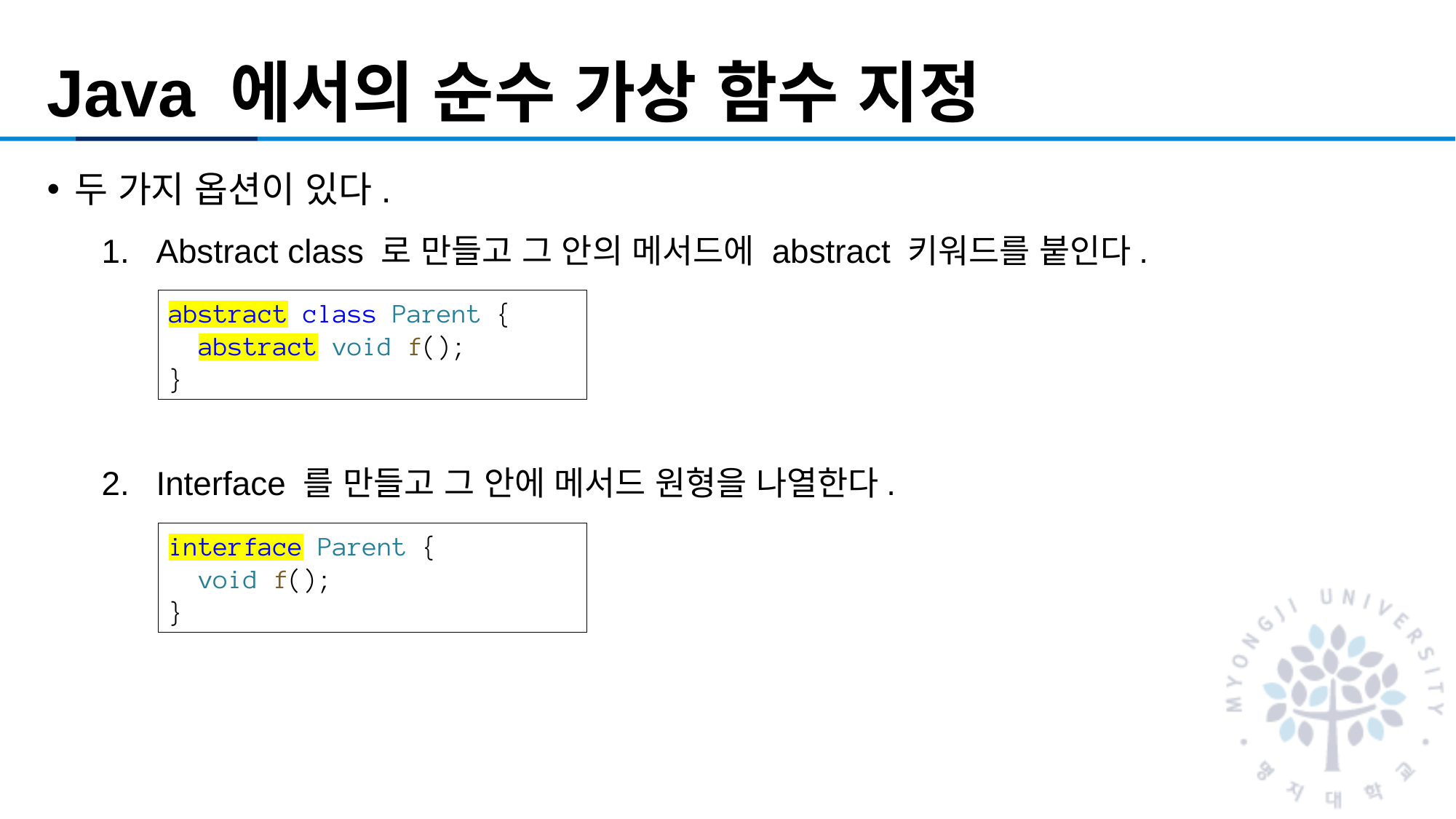

# Java 에서의 순수 가상 함수 지정
두 가지 옵션이 있다.
Abstract class 로 만들고 그 안의 메서드에 abstract 키워드를 붙인다.

Interface 를 만들고 그 안에 메서드 원형을 나열한다.
abstract class Parent {
  abstract void f();
}
interface Parent {
  void f();
}